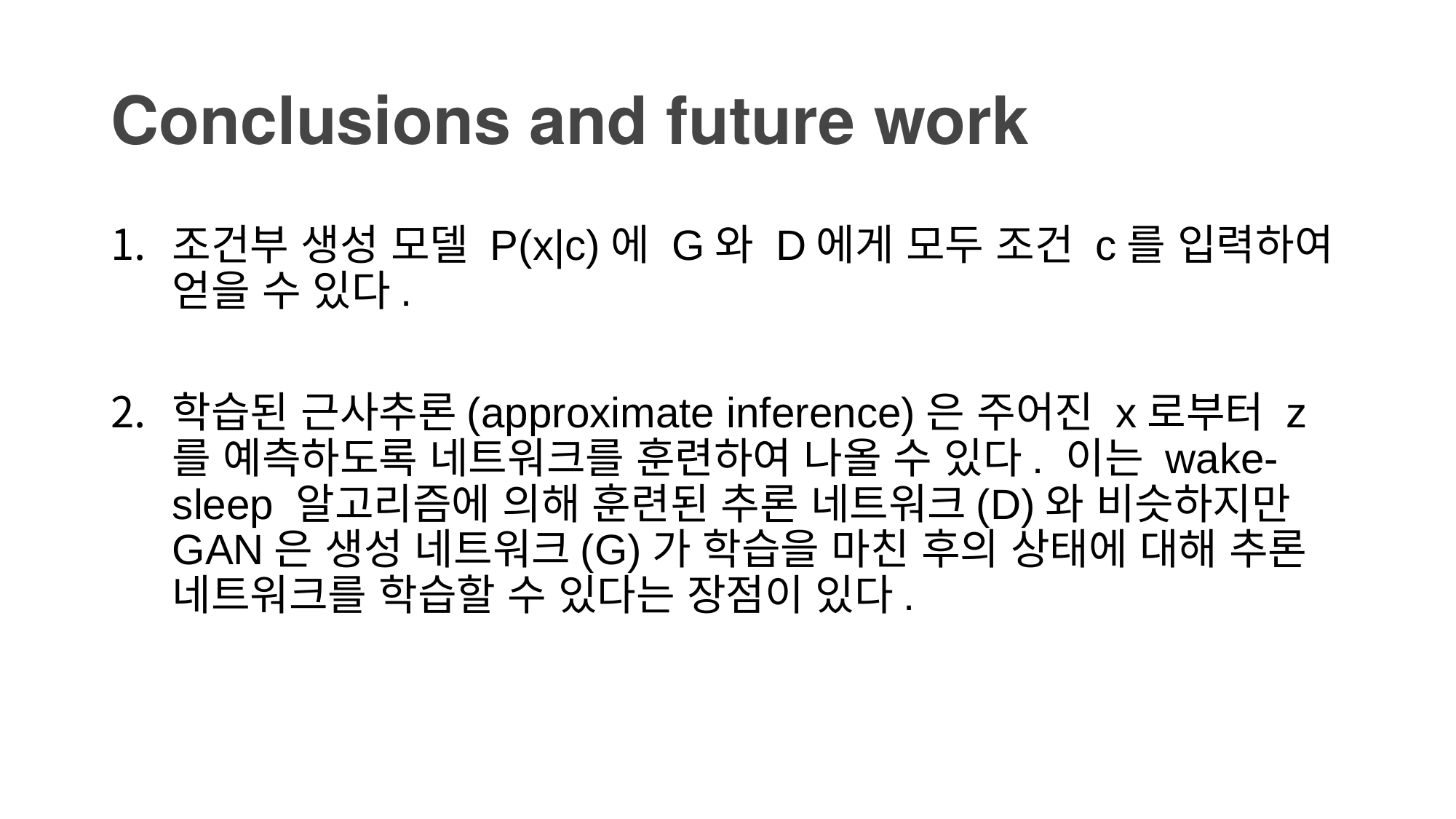

# Conclusions and future work
조건부 생성 모델 P(x|c)에 G와 D에게 모두 조건 c를 입력하여 얻을 수 있다.

학습된 근사추론(approximate inference)은 주어진 x로부터 z를 예측하도록 네트워크를 훈련하여 나올 수 있다. 이는 wake-sleep 알고리즘에 의해 훈련된 추론 네트워크(D)와 비슷하지만 GAN은 생성 네트워크(G)가 학습을 마친 후의 상태에 대해 추론 네트워크를 학습할 수 있다는 장점이 있다.